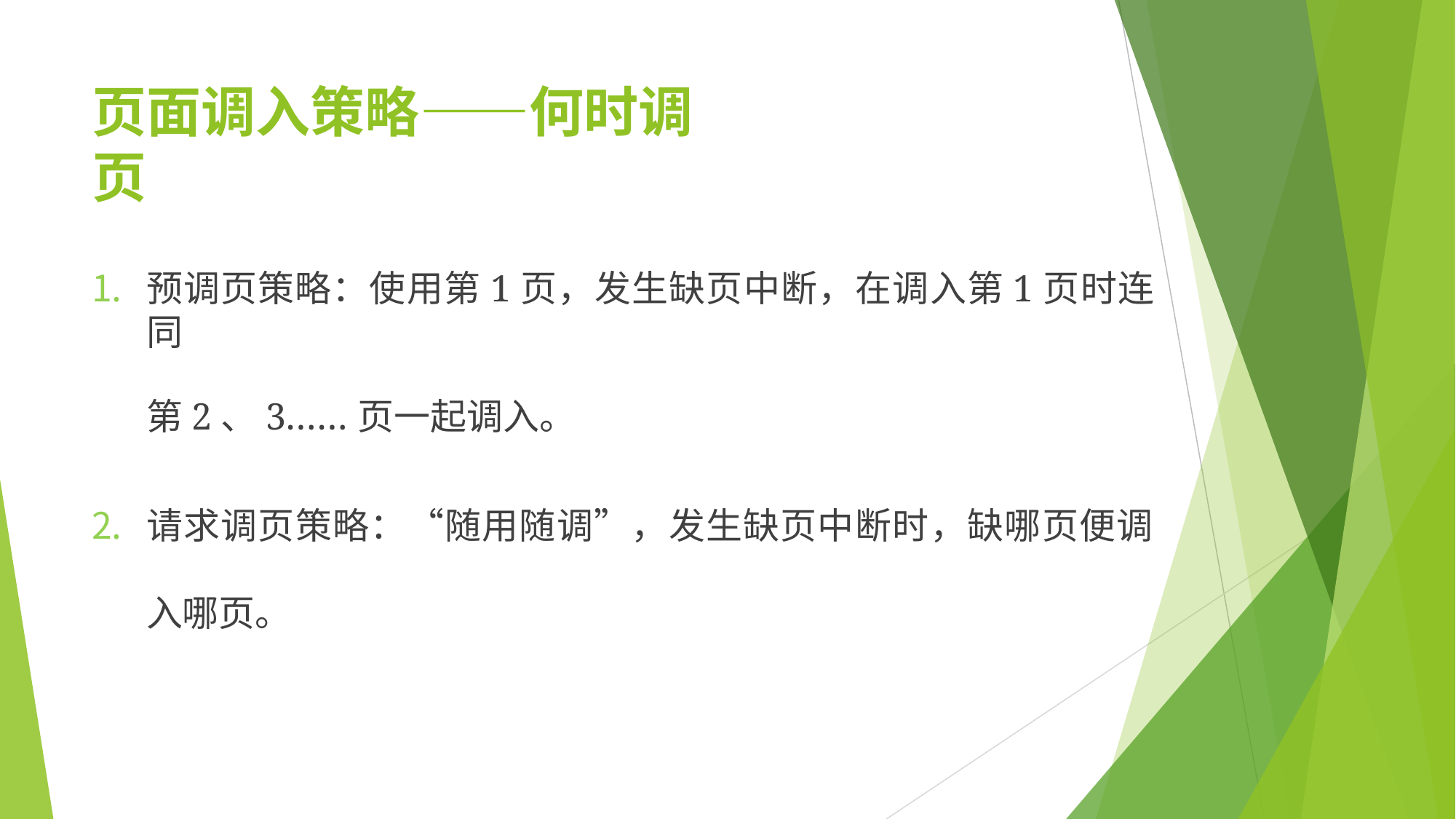

# 页面调入策略——何时调页
预调页策略：使用第1页，发生缺页中断，在调入第1页时连同

第2、3……页一起调入。
请求调页策略：“随用随调”，发生缺页中断时，缺哪页便调 入哪页。